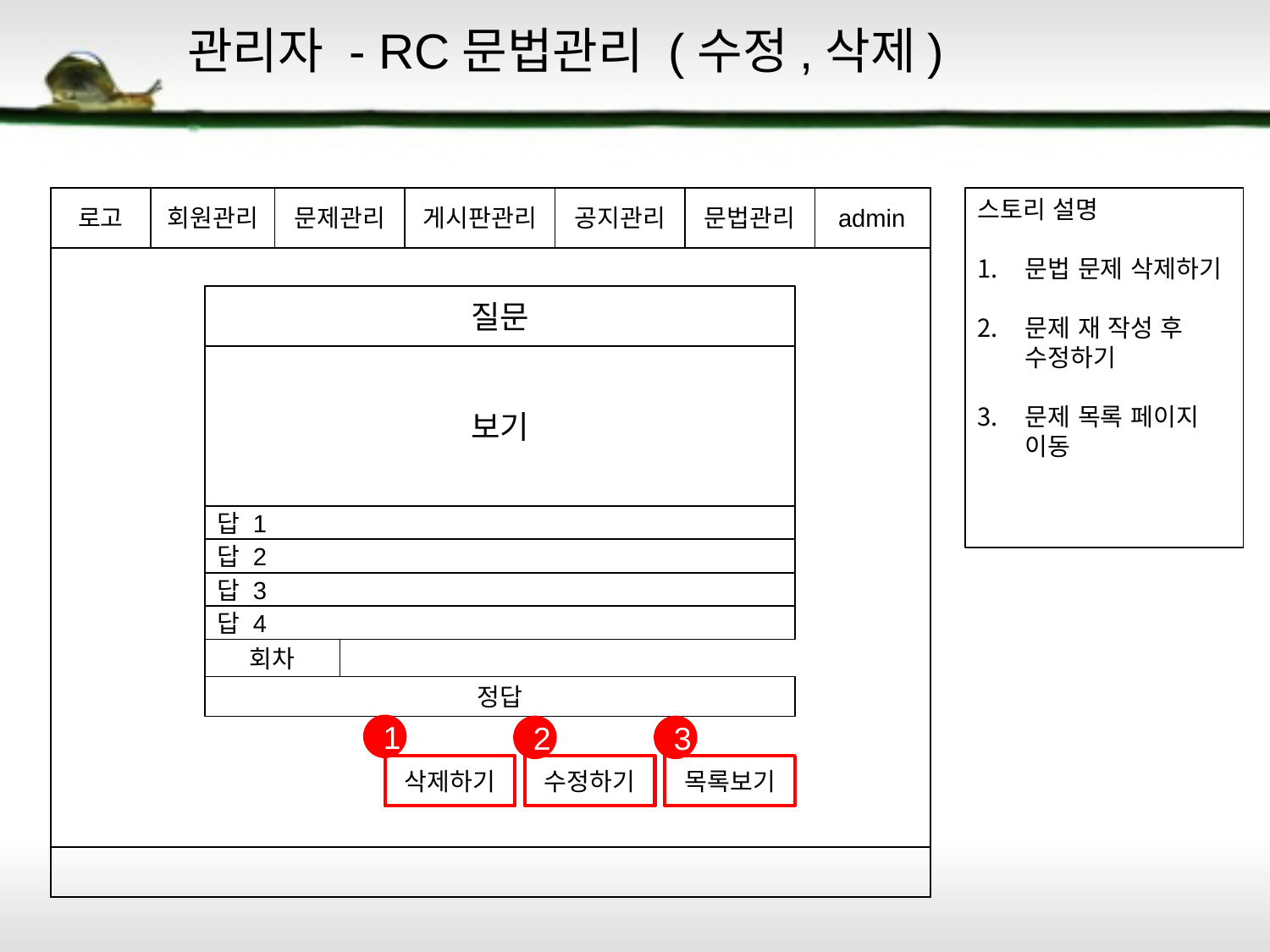

관리자 - RC문법관리 (수정,삭제)

로고
회원관리
문제관리
게시판관리
공지관리
admin

문법관리
질문
보기
답 1
답 2
답 3
답 4
회차
정답
수정하기
목록보기
삭제하기
스토리 설명

문법 문제 삭제하기

문제 재 작성 후 수정하기

문제 목록 페이지 이동
1
2
3